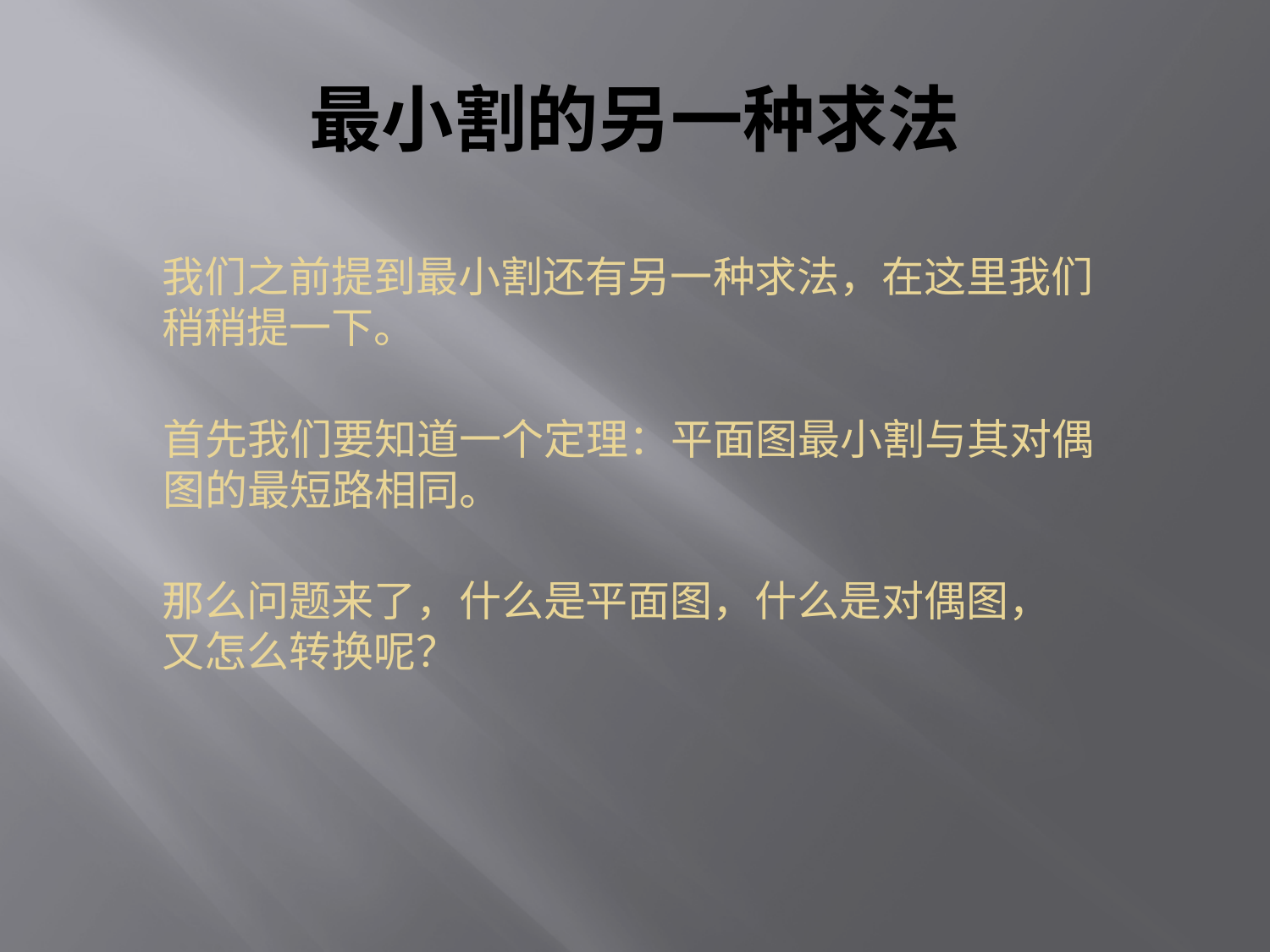

# 最小割的另一种求法
我们之前提到最小割还有另一种求法，在这里我们稍稍提一下。
首先我们要知道一个定理：平面图最小割与其对偶图的最短路相同。
那么问题来了，什么是平面图，什么是对偶图，又怎么转换呢？